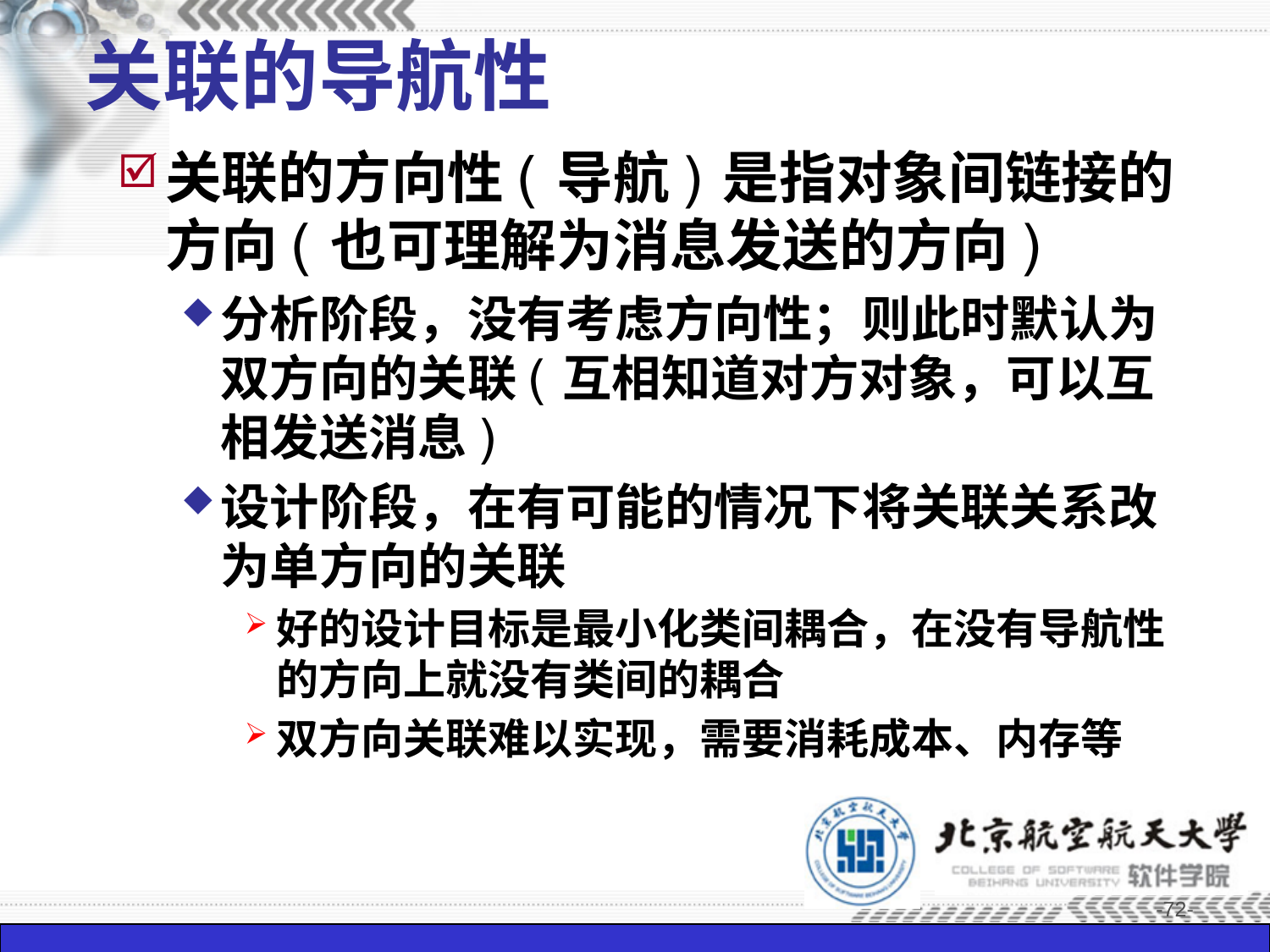

# 关联的导航性
关联的方向性(导航)是指对象间链接的方向(也可理解为消息发送的方向)
分析阶段，没有考虑方向性；则此时默认为双方向的关联(互相知道对方对象，可以互相发送消息)
设计阶段，在有可能的情况下将关联关系改为单方向的关联
好的设计目标是最小化类间耦合，在没有导航性的方向上就没有类间的耦合
双方向关联难以实现，需要消耗成本、内存等
-72-